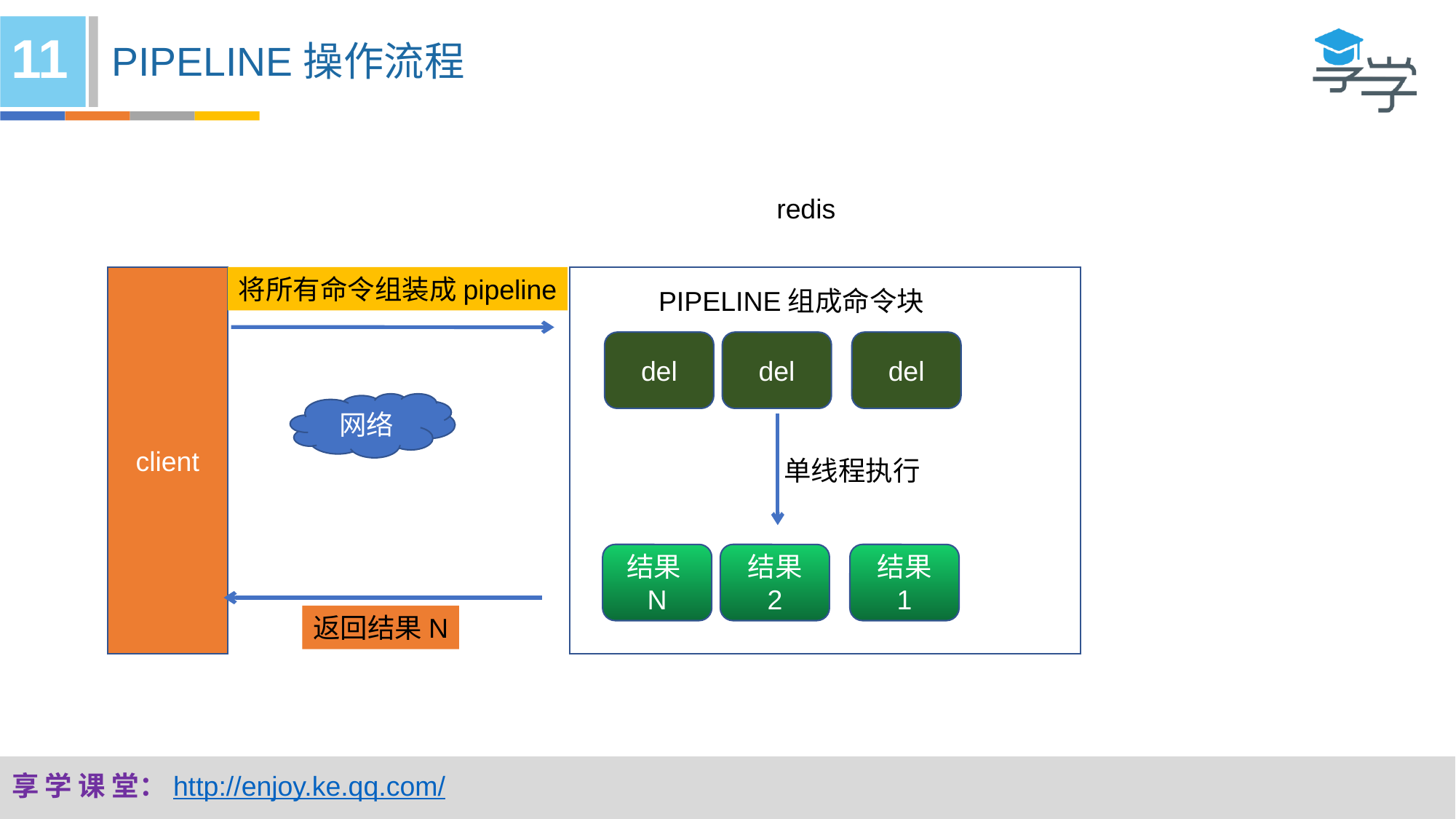

11
PIPELINE操作流程

redis
client
将所有命令组装成pipeline

PIPELINE组成命令块
del
del
del
网络
单线程执行
结果N
结果 2
结果 1
返回结果N